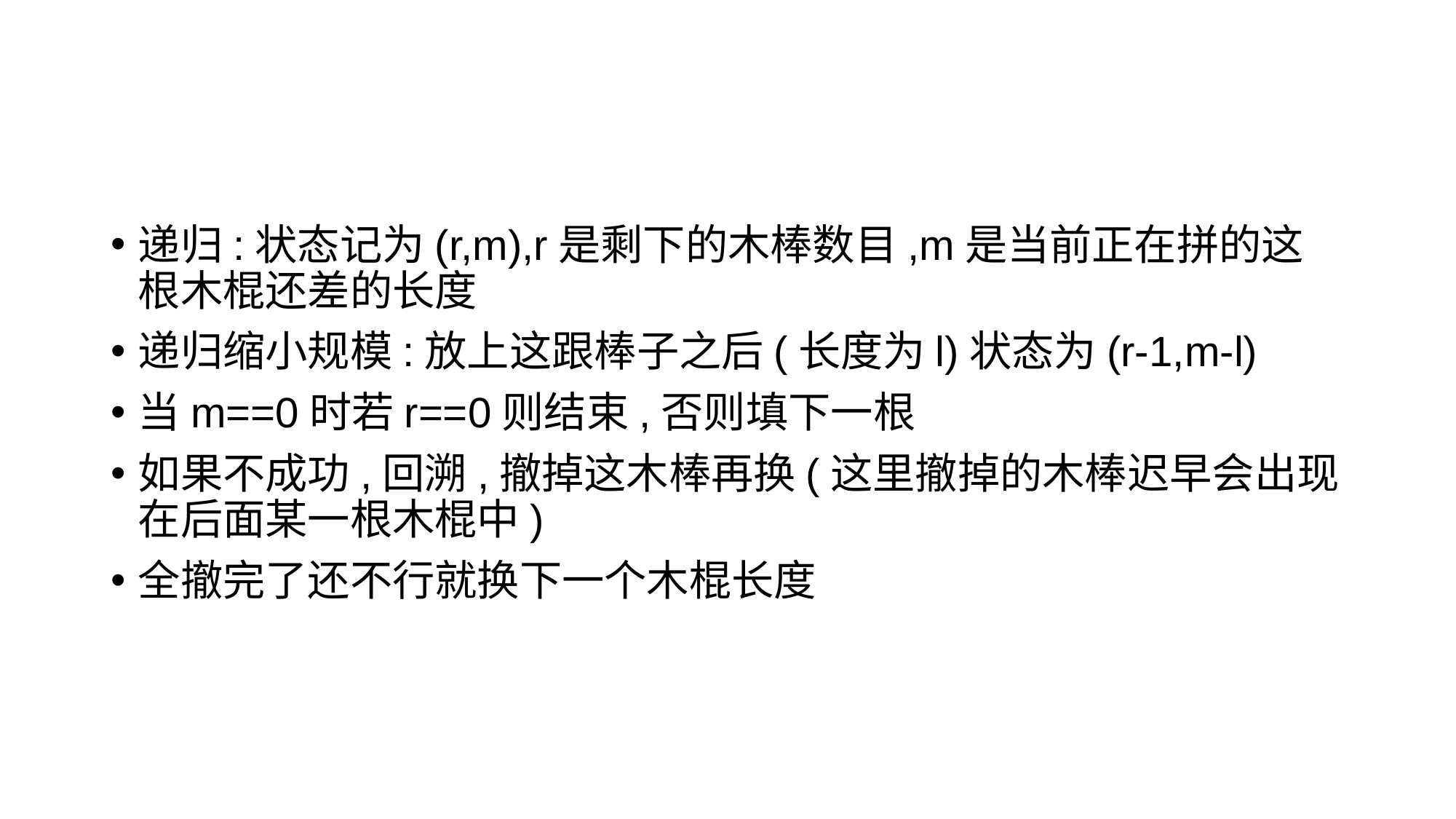

#
递归:状态记为(r,m),r是剩下的木棒数目,m是当前正在拼的这根木棍还差的长度
递归缩小规模:放上这跟棒子之后(长度为l)状态为(r-1,m-l)
当m==0时若r==0则结束,否则填下一根
如果不成功,回溯,撤掉这木棒再换(这里撤掉的木棒迟早会出现在后面某一根木棍中)
全撤完了还不行就换下一个木棍长度